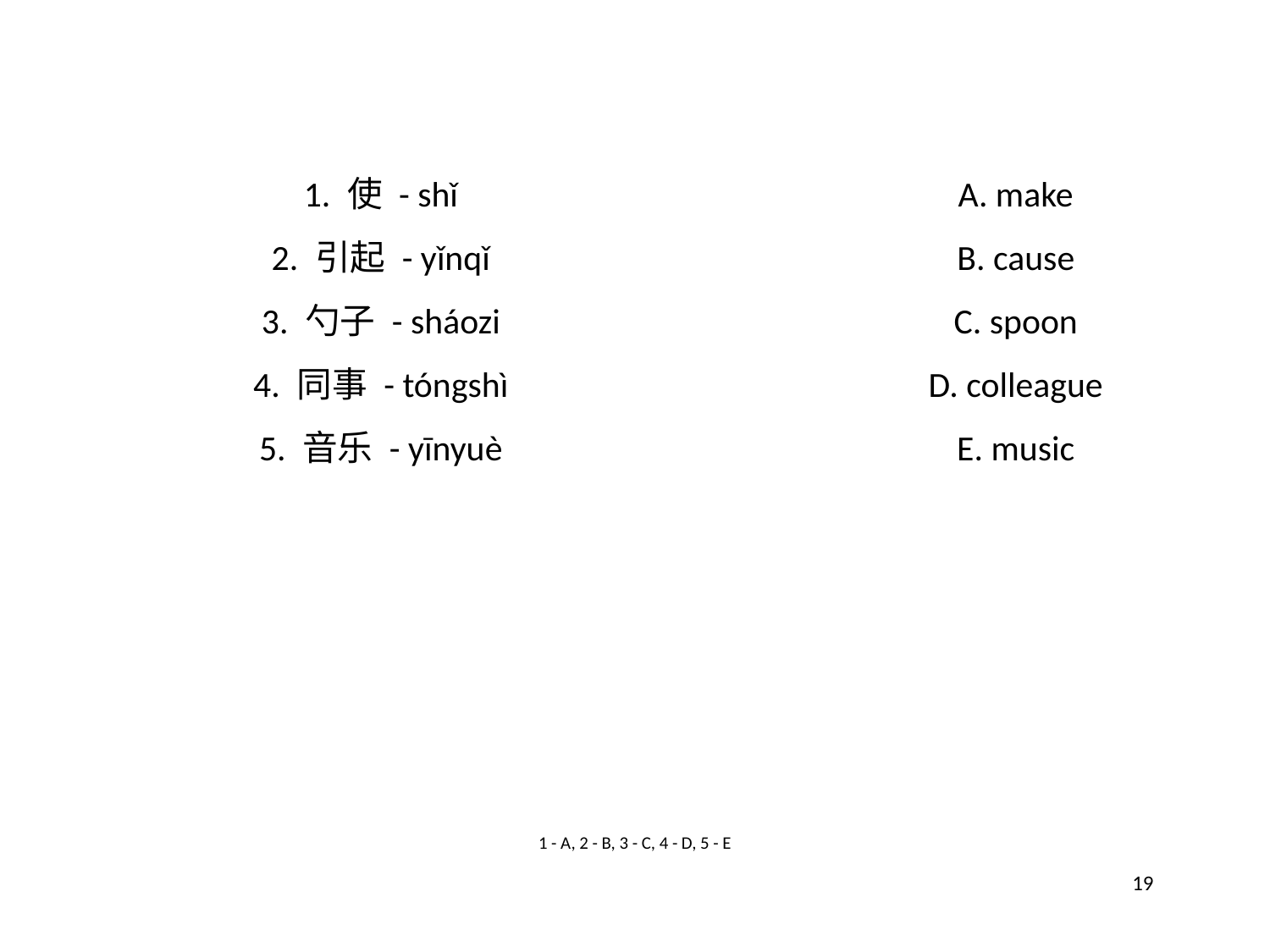

1. 使 - shǐ

A. make

2. 引起 - yǐnqǐ

B. cause

3. 勺子 - sháozi

C. spoon

4. 同事 - tóngshì

D. colleague

5. 音乐 - yīnyuè

E. music
1 - A, 2 - B, 3 - C, 4 - D, 5 - E

19